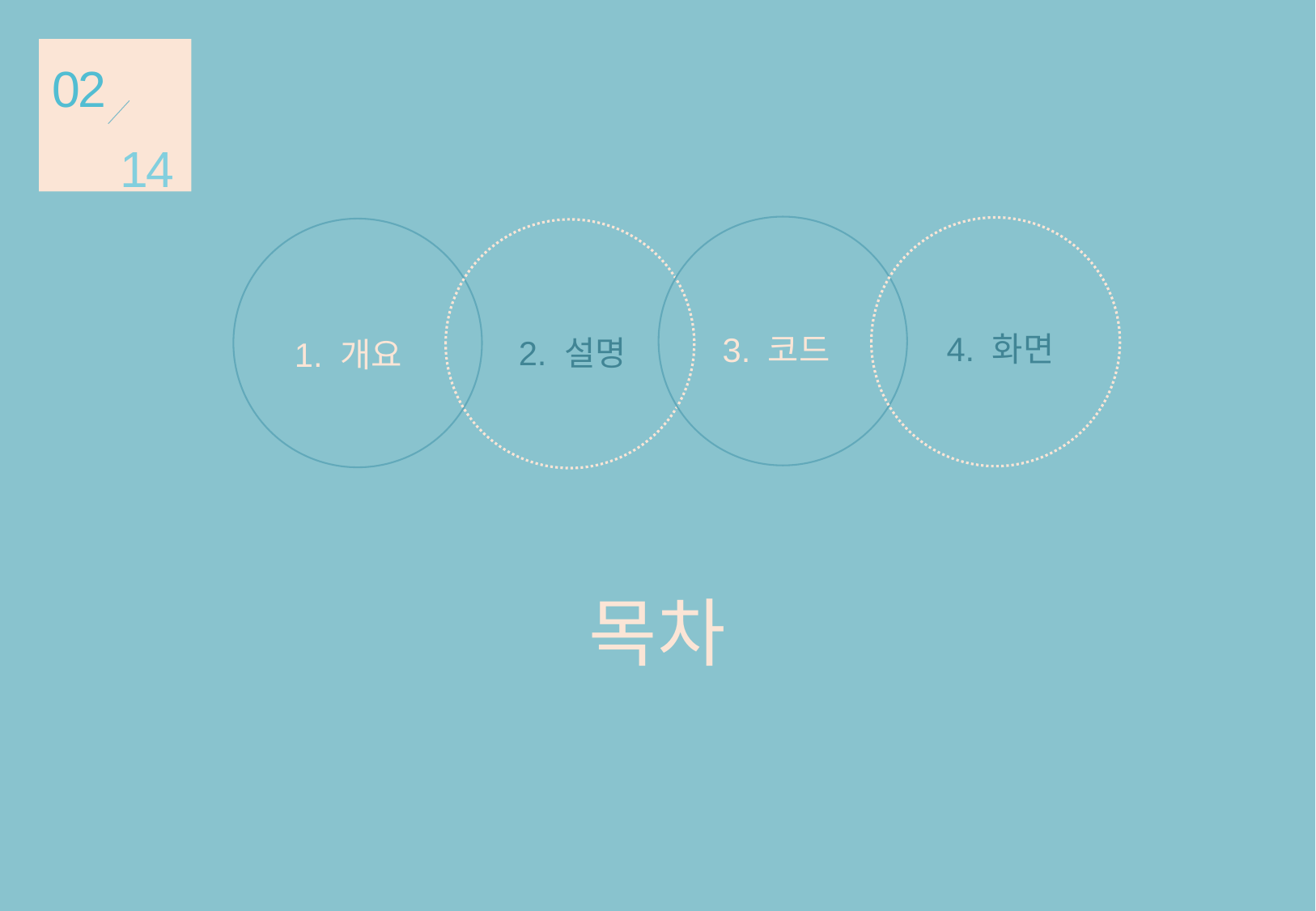

02

14

4. 화면
3. 코드
2. 설명
1. 개요
# 목차